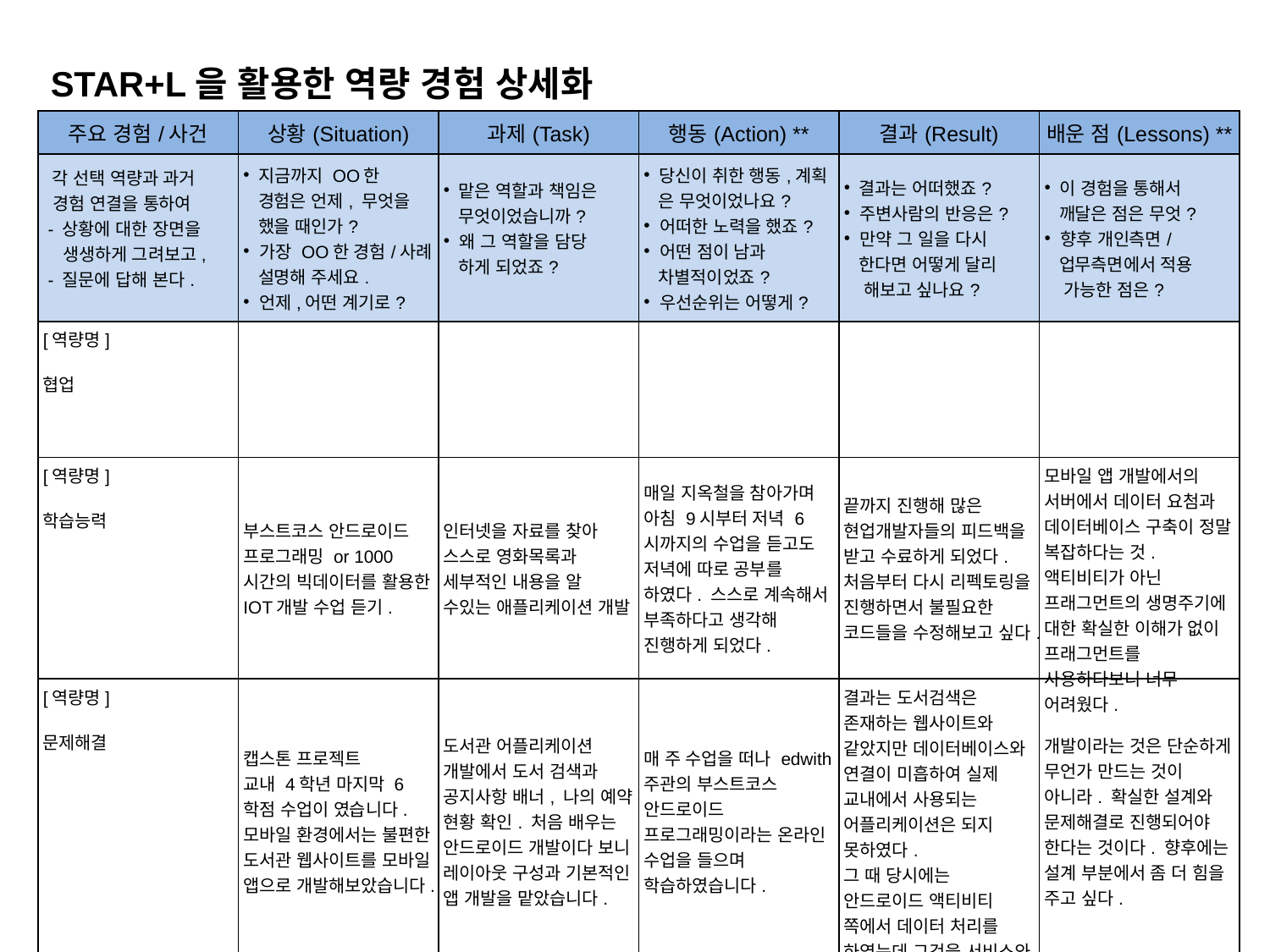

STAR+L을 활용한 역량 경험 상세화
| 주요 경험/사건 | 상황(Situation) | 과제(Task) | 행동(Action) \*\* | 결과(Result) | 배운 점(Lessons) \*\* |
| --- | --- | --- | --- | --- | --- |
| 각 선택 역량과 과거 경험 연결을 통하여 - 상황에 대한 장면을 생생하게 그려보고, - 질문에 답해 본다. | 지금까지 OO한 경험은 언제, 무엇을 했을 때인가? 가장 OO한 경험/사례 설명해 주세요. 언제,어떤 계기로? | 맡은 역할과 책임은 무엇이었습니까? 왜 그 역할을 담당 하게 되었죠? | 당신이 취한 행동,계획 은 무엇이었나요? 어떠한 노력을 했죠? 어떤 점이 남과 차별적이었죠? 우선순위는 어떻게? | 결과는 어떠했죠? 주변사람의 반응은? 만약 그 일을 다시 한다면 어떻게 달리 해보고 싶나요? | 이 경험을 통해서 깨달은 점은 무엇? 향후 개인측면/ 업무측면에서 적용 가능한 점은? |
| [역량명] 협업 |  |  |  |  |  |
| [역량명] 학습능력 | 부스트코스 안드로이드 프로그래밍 or 1000시간의 빅데이터를 활용한 IOT개발 수업 듣기. | 인터넷을 자료를 찾아 스스로 영화목록과 세부적인 내용을 알 수있는 애플리케이션 개발 | 매일 지옥철을 참아가며 아침 9시부터 저녁 6시까지의 수업을 듣고도 저녁에 따로 공부를 하였다. 스스로 계속해서 부족하다고 생각해 진행하게 되었다. | 끝까지 진행해 많은 현업개발자들의 피드백을 받고 수료하게 되었다. 처음부터 다시 리펙토링을 진행하면서 불필요한 코드들을 수정해보고 싶다. | 모바일 앱 개발에서의 서버에서 데이터 요첨과 데이터베이스 구축이 정말 복잡하다는 것. 액티비티가 아닌 프래그먼트의 생명주기에 대한 확실한 이해가 없이 프래그먼트를 사용하다보니 너무 어려웠다. |
| [역량명] 문제해결 | 캡스톤 프로젝트 교내 4학년 마지막 6학점 수업이 였습니다. 모바일 환경에서는 불편한 도서관 웹사이트를 모바일 앱으로 개발해보았습니다. | 도서관 어플리케이션 개발에서 도서 검색과 공지사항 배너, 나의 예약 현황 확인. 처음 배우는 안드로이드 개발이다 보니 레이아웃 구성과 기본적인 앱 개발을 맡았습니다. | 매 주 수업을 떠나 edwith 주관의 부스트코스 안드로이드 프로그래밍이라는 온라인 수업을 들으며 학습하였습니다. | 결과는 도서검색은 존재하는 웹사이트와 같았지만 데이터베이스와 연결이 미흡하여 실제 교내에서 사용되는 어플리케이션은 되지 못하였다. 그 때 당시에는 안드로이드 액티비티 쪽에서 데이터 처리를 하였는데 그것을 서비스와 브로드캐스트 부분으로 나눠서 작업해보고 싶다. | 개발이라는 것은 단순하게 무언가 만드는 것이 아니라. 확실한 설계와 문제해결로 진행되어야 한다는 것이다. 향후에는 설계 부분에서 좀 더 힘을 주고 싶다. |